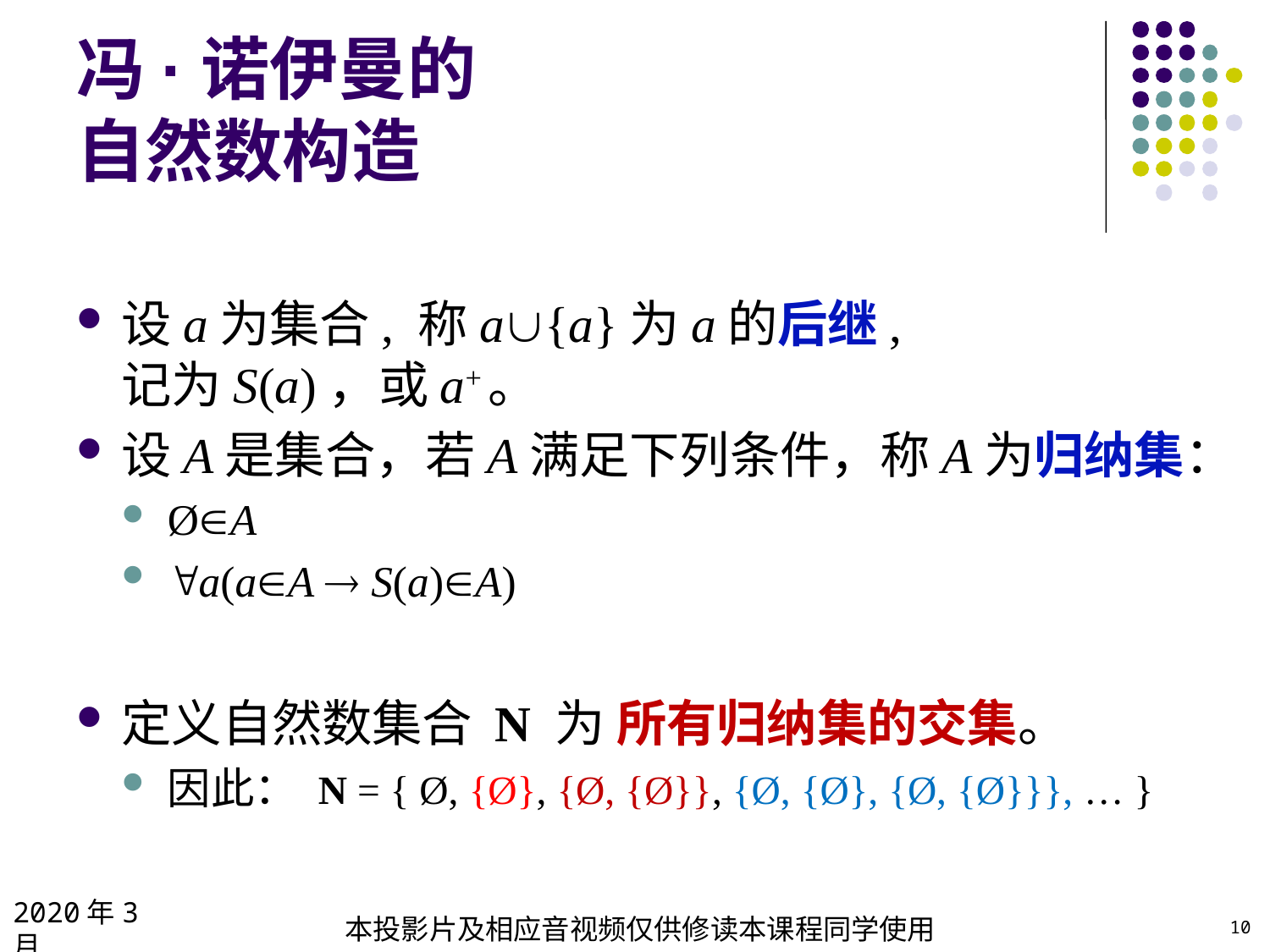

# 冯·诺伊曼的 自然数构造
设a为集合, 称a∪{a}为a的后继,
记为S(a)，或a+。
设A是集合，若A满足下列条件，称A为归纳集：
Ø∈A
∀a(a∈A → S(a)∈A)

定义自然数集合 N 为 所有归纳集的交集。
因此： N = { Ø, {Ø}, {Ø, {Ø}}, {Ø, {Ø}, {Ø, {Ø}}}, … }
2020年3月
本投影片及相应音视频仅供修读本课程同学使用
10